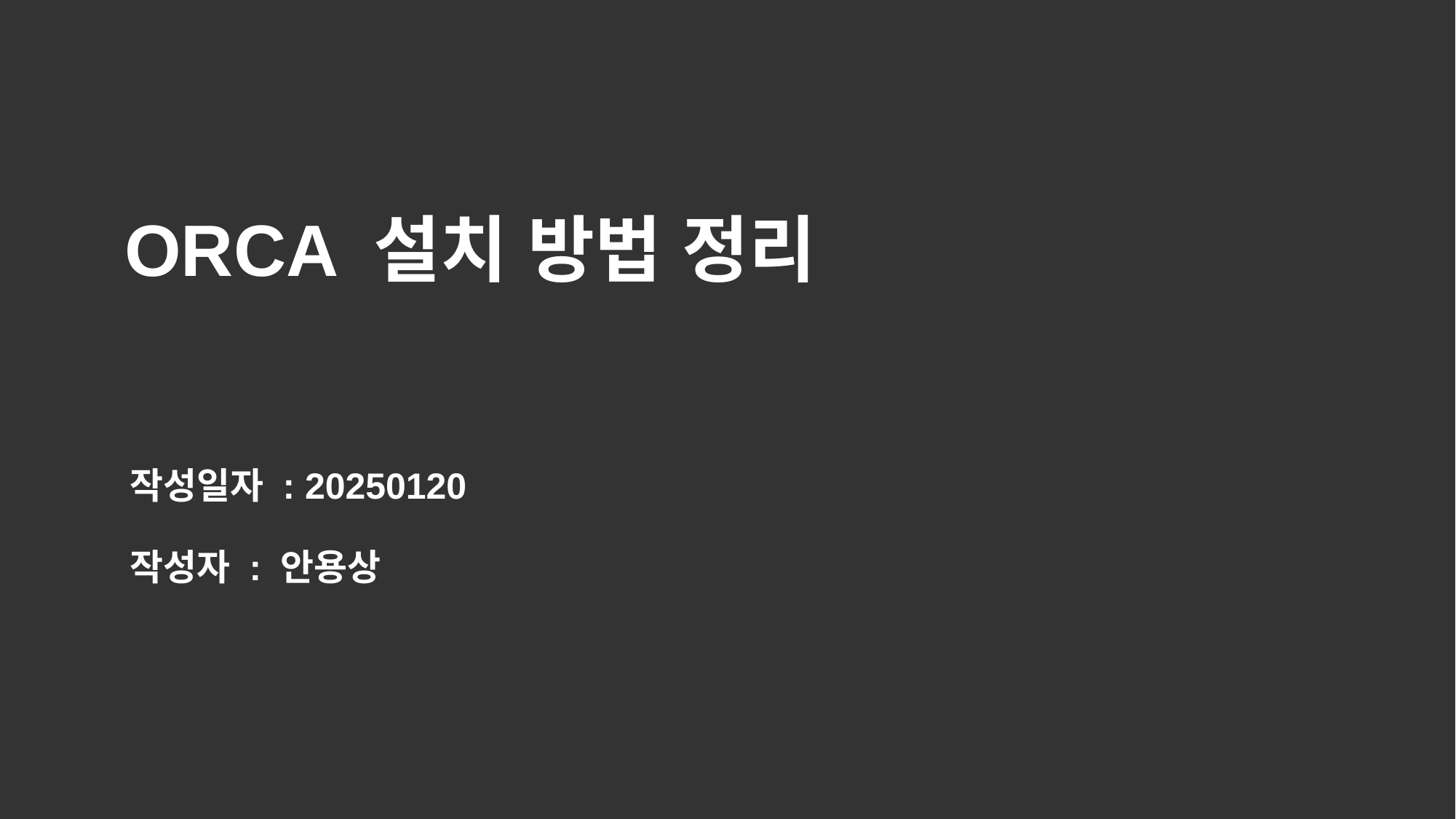

ORCA 설치 방법 정리
작성일자 : 20250120
작성자 : 안용상